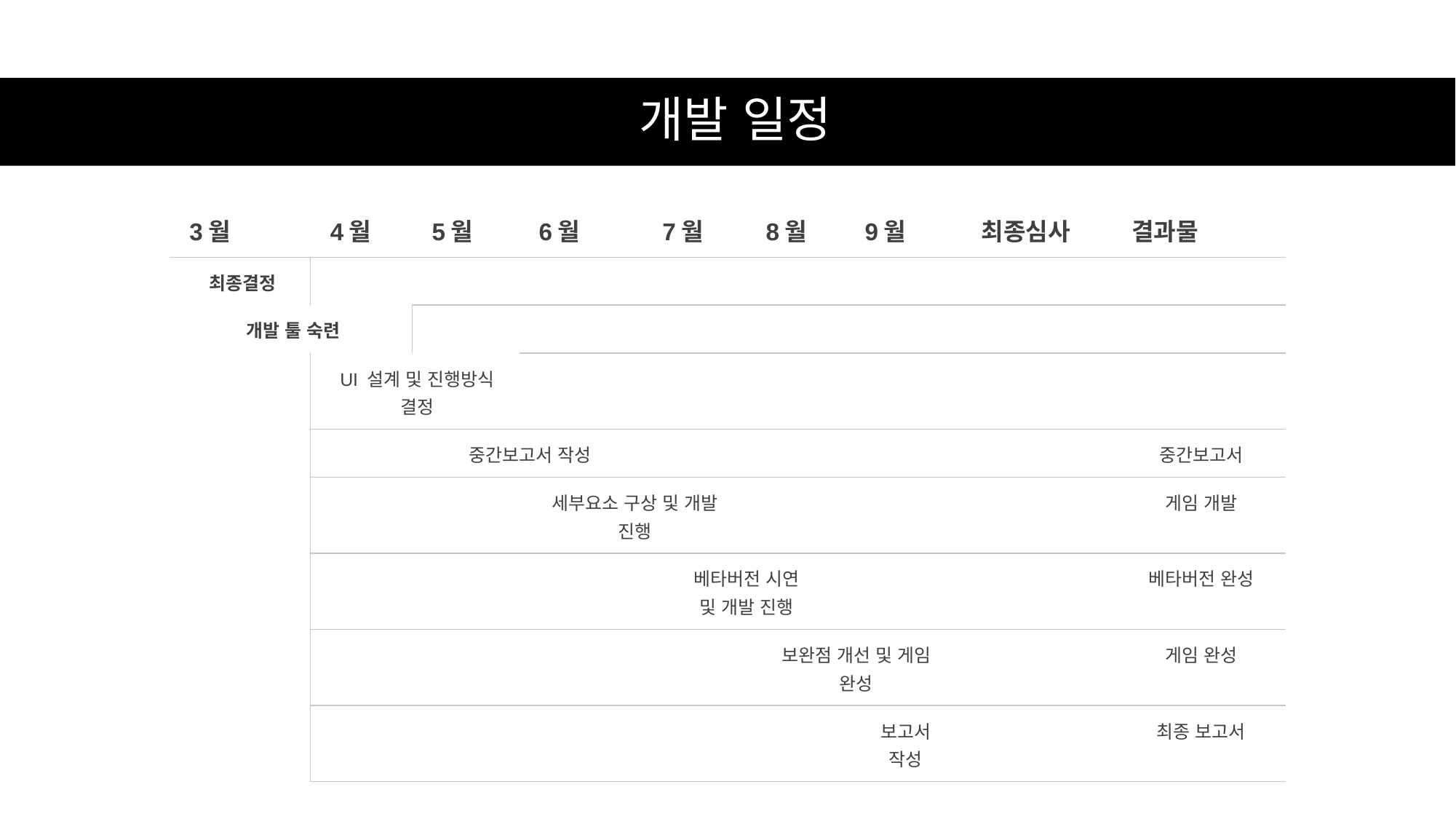

# 개발 일정

| 3월 | 4월 | 5월 | 6월 | 7월 | 8월 | 9월 | 최종심사 | 결과물 |
| --- | --- | --- | --- | --- | --- | --- | --- | --- |
| 최종결정 |  |  |  |  |  |  |  |  |
| 개발 툴 숙련 |  |  |  |  |  |  |  |  |
|  | UI 설계 및 진행방식 결정 |  |  |  |  |  |  |  |
|  |  | 중간보고서 작성 |  |  |  |  |  | 중간보고서 |
|  |  |  | 세부요소 구상 및 개발 진행 |  |  |  |  | 게임 개발 |
|  |  |  |  | 베타버전 시연 및 개발 진행 |  |  |  | 베타버전 완성 |
|  |  |  |  |  | 보완점 개선 및 게임 완성 |  |  | 게임 완성 |
|  |  |  |  |  |  | 보고서 작성 |  | 최종 보고서 |